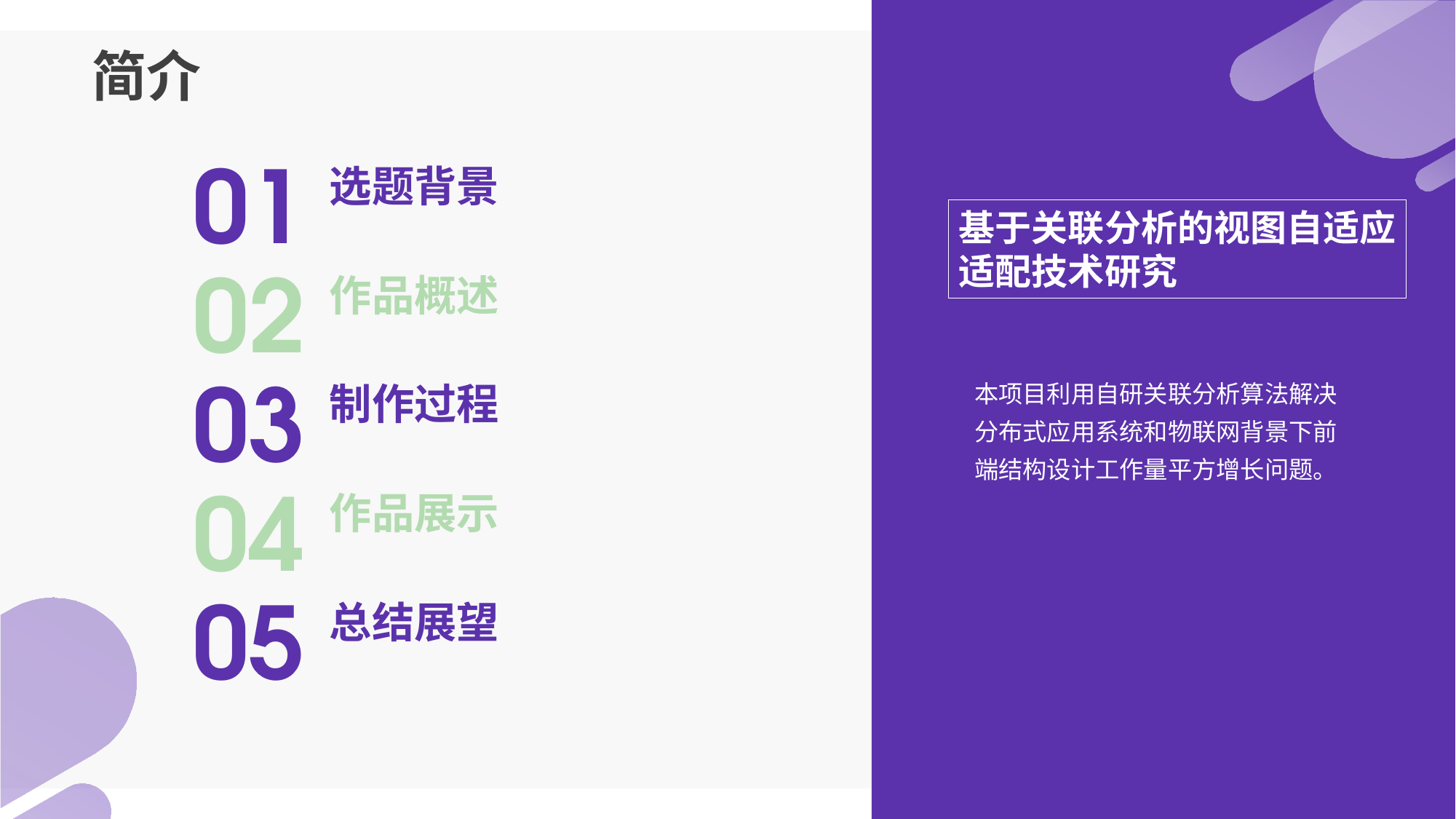

简介
01
选题背景
基于关联分析的视图自适应
适配技术研究
02
作品概述
本项目利用自研关联分析算法解决分布式应用系统和物联网背景下前端结构设计工作量平方增长问题。
03
制作过程
04
作品展示
05
总结展望